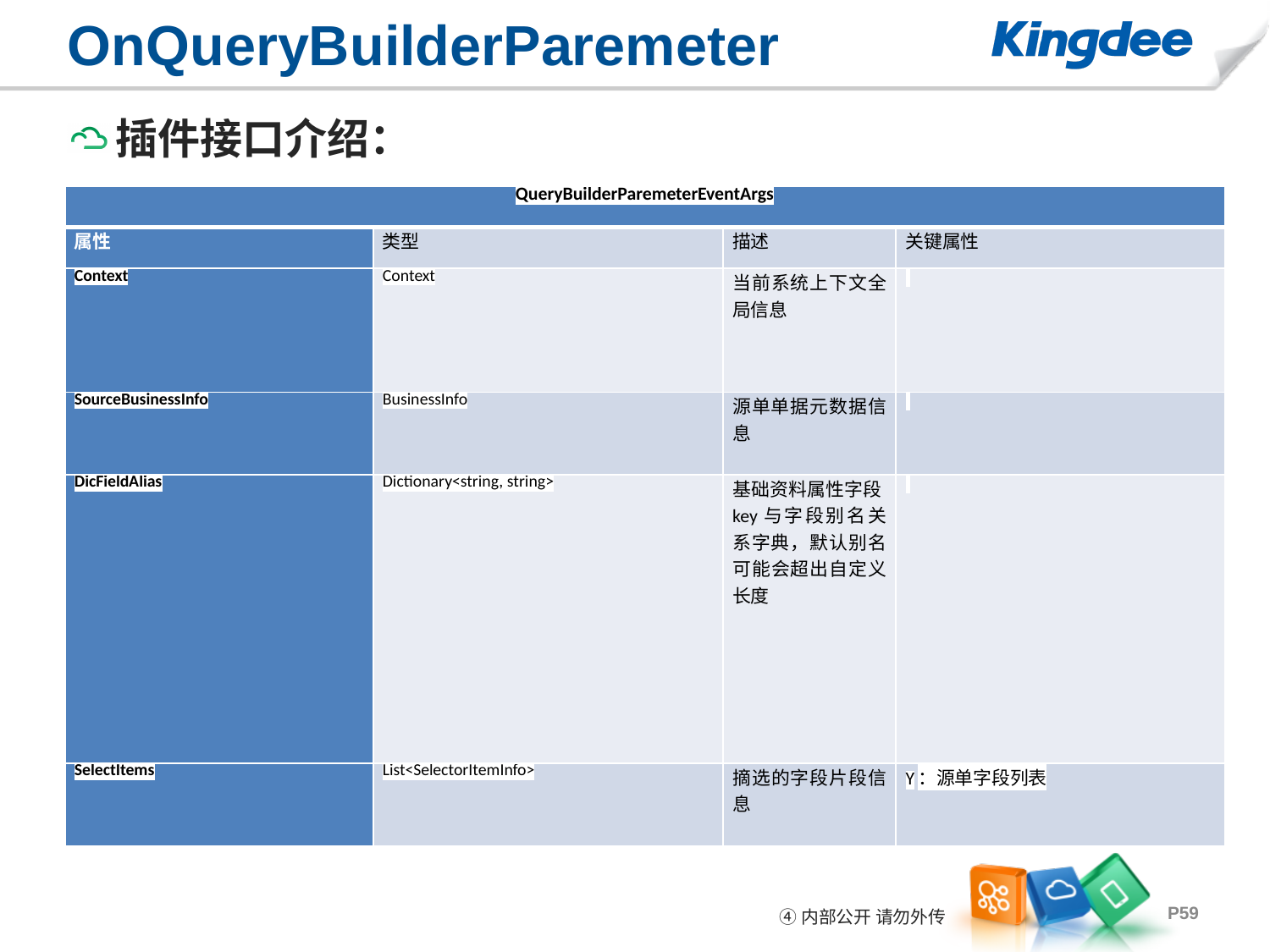

# OnQueryBuilderParemeter
插件接口介绍：

| QueryBuilderParemeterEventArgs |  |  |  |
| --- | --- | --- | --- |
| 属性 | 类型 | 描述 | 关键属性 |
| Context | Context | 当前系统上下文全局信息 |  |
| SourceBusinessInfo | BusinessInfo | 源单单据元数据信息 |  |
| DicFieldAlias | Dictionary<string, string> | 基础资料属性字段key与字段别名关系字典，默认别名可能会超出自定义长度 |  |
| SelectItems | List<SelectorItemInfo> | 摘选的字段片段信息 | Y：源单字段列表 |